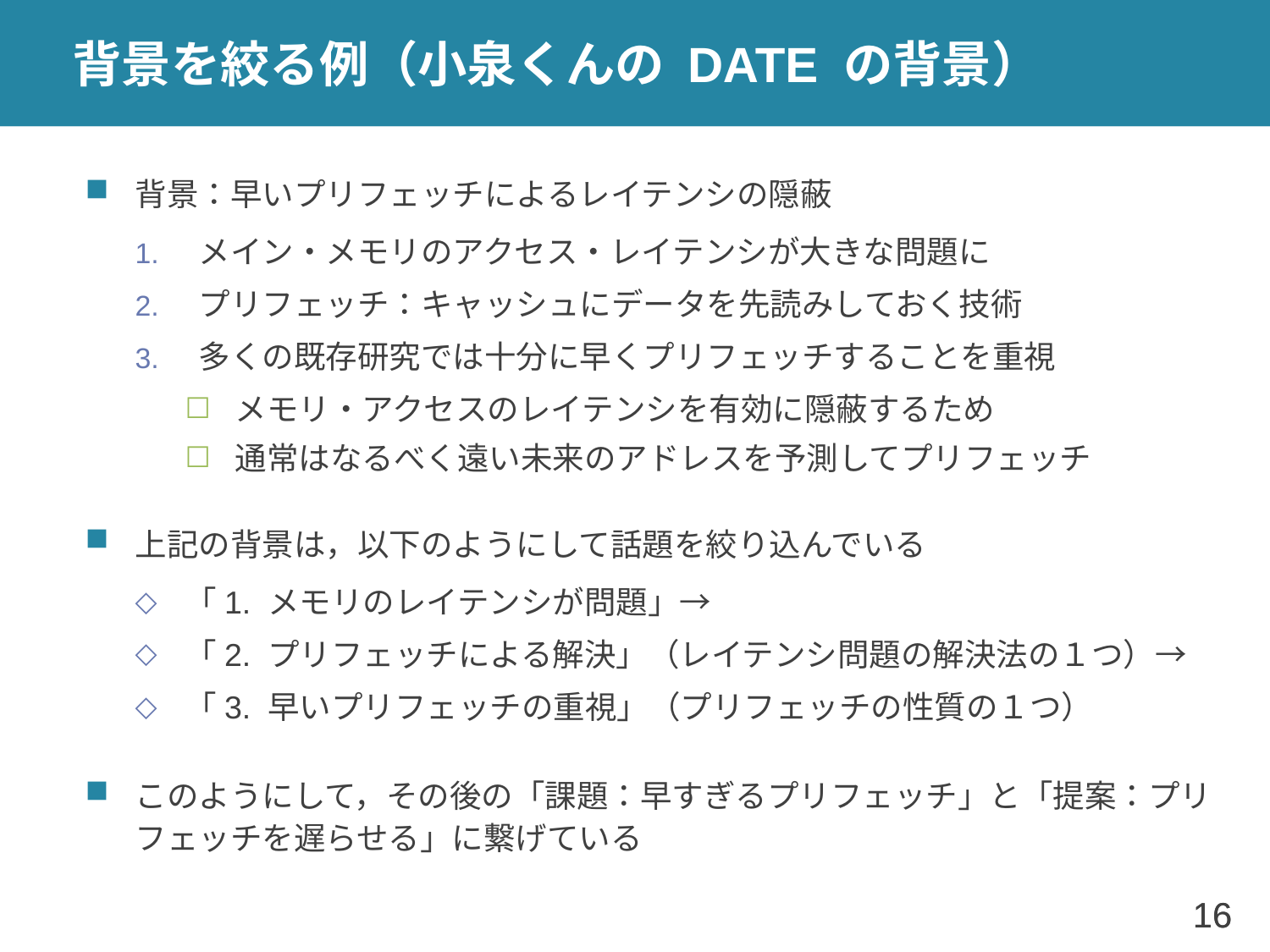

# 背景を絞る例（小泉くんの DATE の背景）
背景：早いプリフェッチによるレイテンシの隠蔽
メイン・メモリのアクセス・レイテンシが大きな問題に
プリフェッチ：キャッシュにデータを先読みしておく技術
多くの既存研究では十分に早くプリフェッチすることを重視
メモリ・アクセスのレイテンシを有効に隠蔽するため
通常はなるべく遠い未来のアドレスを予測してプリフェッチ
上記の背景は，以下のようにして話題を絞り込んでいる
「1. メモリのレイテンシが問題」→
「2. プリフェッチによる解決」（レイテンシ問題の解決法の１つ）→
「3. 早いプリフェッチの重視」（プリフェッチの性質の１つ）
このようにして，その後の「課題：早すぎるプリフェッチ」と「提案：プリフェッチを遅らせる」に繋げている